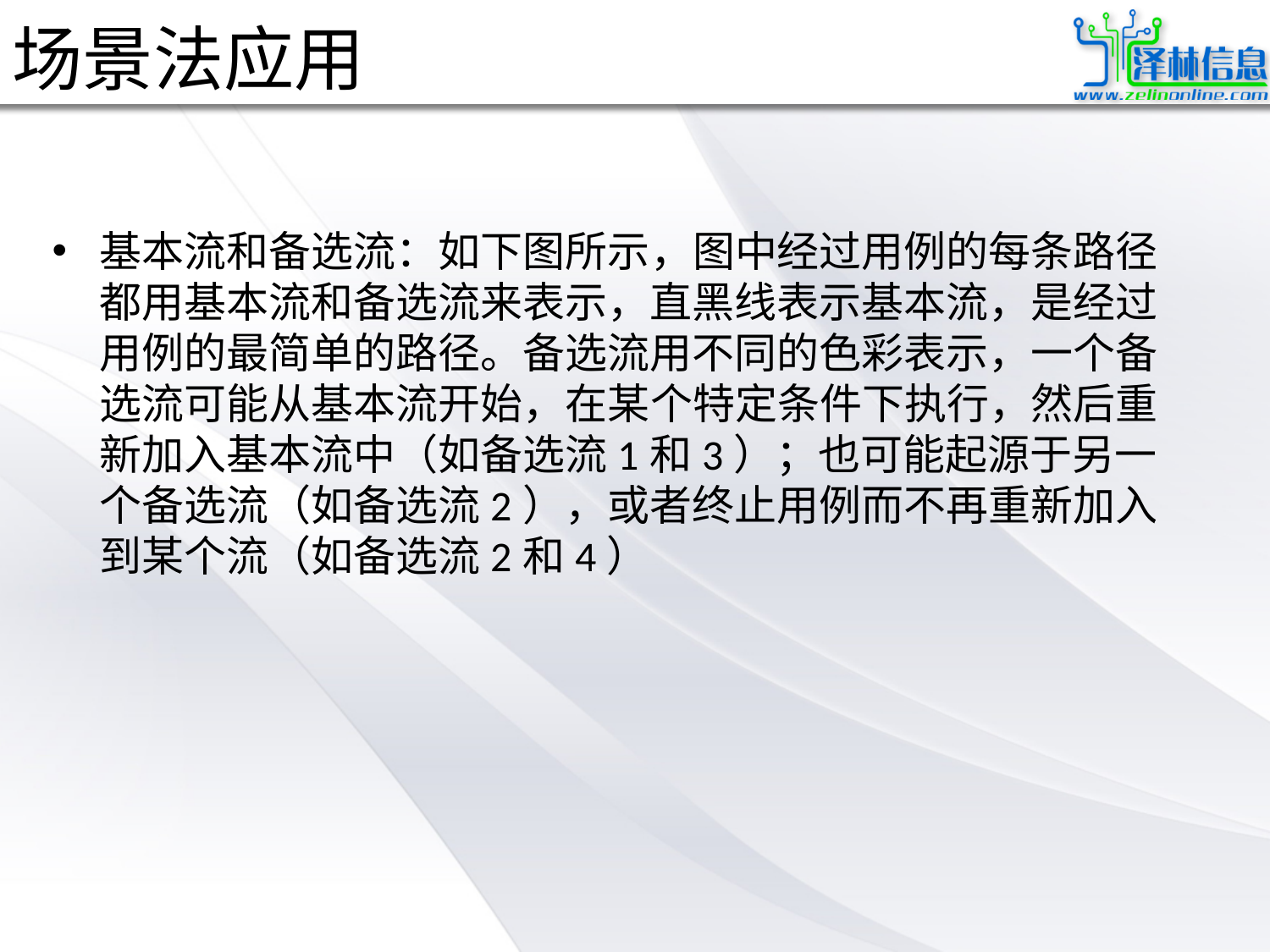

# 场景法应用
基本流和备选流：如下图所示，图中经过用例的每条路径都用基本流和备选流来表示，直黑线表示基本流，是经过用例的最简单的路径。备选流用不同的色彩表示，一个备选流可能从基本流开始，在某个特定条件下执行，然后重新加入基本流中（如备选流1和3）；也可能起源于另一个备选流（如备选流2），或者终止用例而不再重新加入到某个流（如备选流2和4）